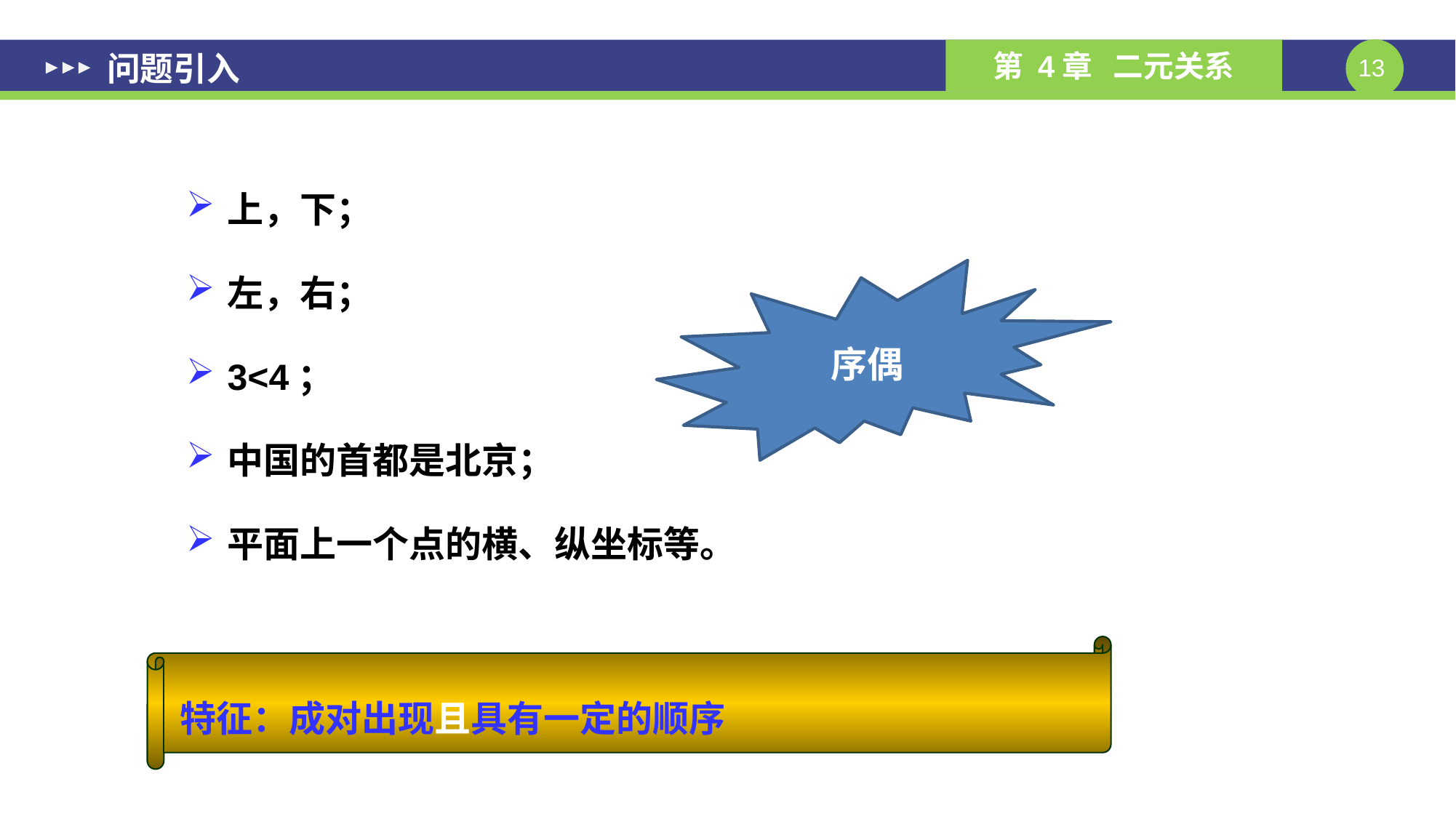

# 问题引入
上，下；
左，右；
3<4；
中国的首都是北京；
平面上一个点的横、纵坐标等。
序偶

特征：成对出现且具有一定的顺序